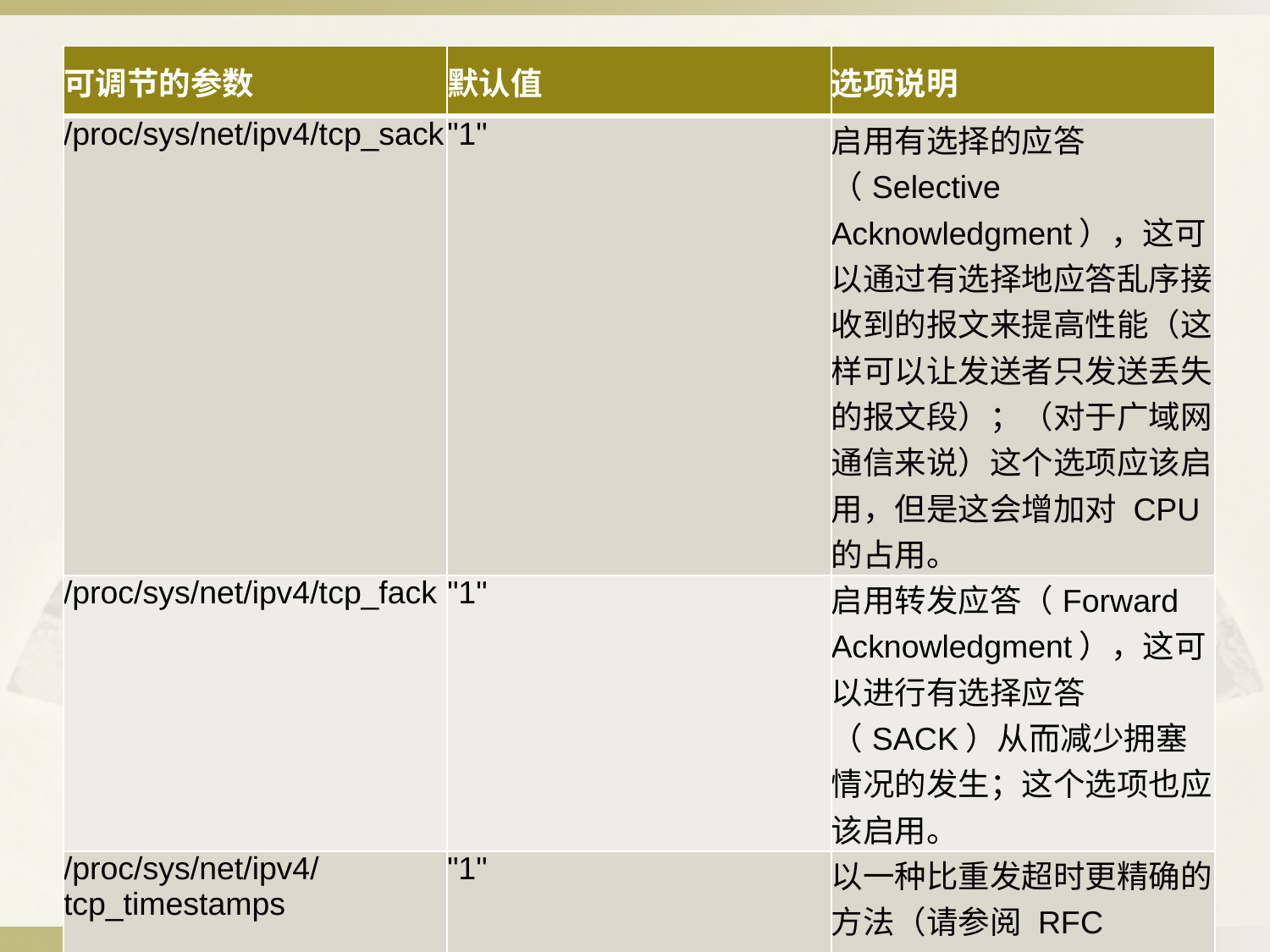

| 可调节的参数 | 默认值 | 选项说明 |
| --- | --- | --- |
| /proc/sys/net/ipv4/tcp\_sack | "1" | 启用有选择的应答（Selective Acknowledgment），这可以通过有选择地应答乱序接收到的报文来提高性能（这样可以让发送者只发送丢失的报文段）；（对于广域网通信来说）这个选项应该启用，但是这会增加对 CPU 的占用。 |
| /proc/sys/net/ipv4/tcp\_fack | "1" | 启用转发应答（Forward Acknowledgment），这可以进行有选择应答（SACK）从而减少拥塞情况的发生；这个选项也应该启用。 |
| /proc/sys/net/ipv4/tcp\_timestamps | "1" | 以一种比重发超时更精确的方法（请参阅 RFC 1323）来启用对 RTT 的计算；为了实现更好的性能应该启用这个选项。 |